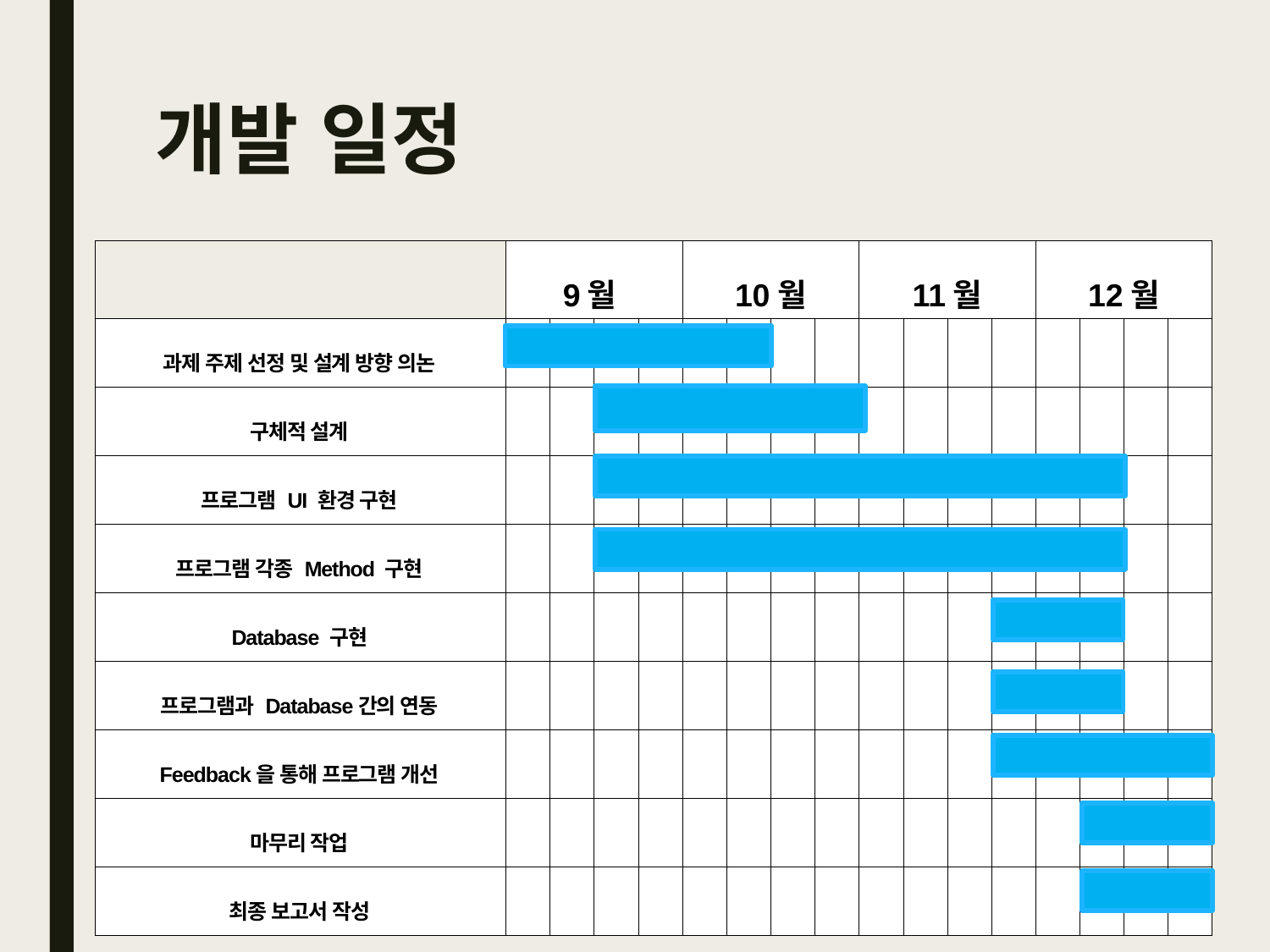

# 개발 일정
|  | 9월 |  |  |  | 10월 |  |  |  | 11월 |  |  |  | 12월 |  |  |  |
| --- | --- | --- | --- | --- | --- | --- | --- | --- | --- | --- | --- | --- | --- | --- | --- | --- |
| 과제 주제 선정 및 설계 방향 의논 |  |  |  |  |  |  |  |  |  |  |  |  |  |  |  |  |
| 구체적 설계 |  |  |  |  |  |  |  |  |  |  |  |  |  |  |  |  |
| 프로그램 UI 환경 구현 |  |  |  |  |  |  |  |  |  |  |  |  |  |  |  |  |
| 프로그램 각종 Method 구현 |  |  |  |  |  |  |  |  |  |  |  |  |  |  |  |  |
| Database 구현 |  |  |  |  |  |  |  |  |  |  |  |  |  |  |  |  |
| 프로그램과 Database간의 연동 |  |  |  |  |  |  |  |  |  |  |  |  |  |  |  |  |
| Feedback을 통해 프로그램 개선 |  |  |  |  |  |  |  |  |  |  |  |  |  |  |  |  |
| 마무리 작업 |  |  |  |  |  |  |  |  |  |  |  |  |  |  |  |  |
| 최종 보고서 작성 |  |  |  |  |  |  |  |  |  |  |  |  |  |  |  |  |